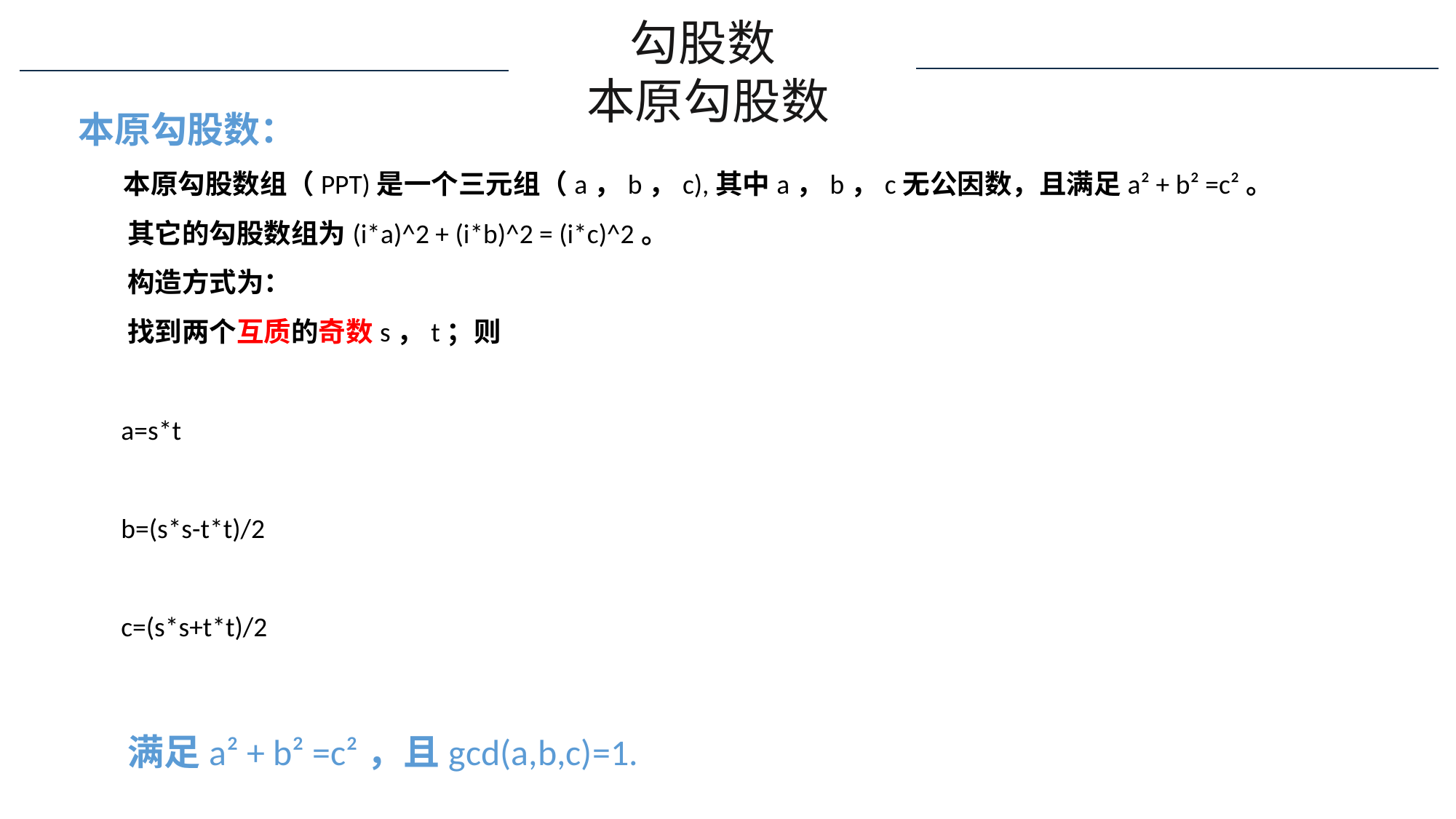

勾股数
本原勾股数
本原勾股数：
       本原勾股数组（PPT)是一个三元组（a，b，c),其中a，b，c无公因数，且满足a² + b² =c²。
       其它的勾股数组为(i*a)^2 + (i*b)^2 = (i*c)^2。
       构造方式为：
       找到两个互质的奇数s，t；则

       a=s*t

       b=(s*s-t*t)/2

       c=(s*s+t*t)/2

     满足a² + b² =c²，且gcd(a,b,c)=1.